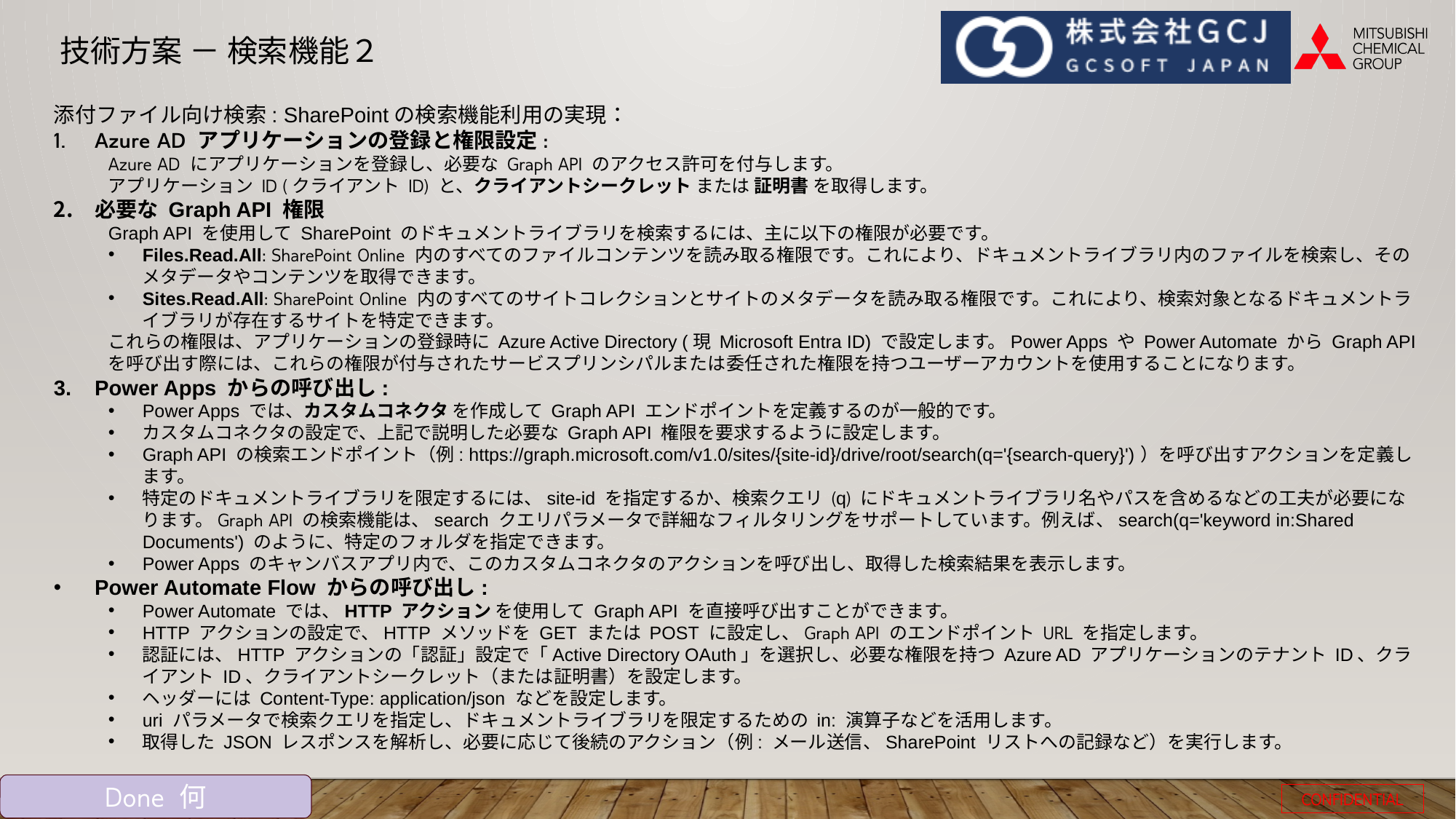

# 技術方案 － 検索機能２
添付ファイル向け検索: SharePointの検索機能利用の実現：
Azure AD アプリケーションの登録と権限設定:
Azure AD にアプリケーションを登録し、必要な Graph API のアクセス許可を付与します。
アプリケーション ID (クライアント ID) と、クライアントシークレット または 証明書 を取得します。
必要な Graph API 権限
Graph API を使用して SharePoint のドキュメントライブラリを検索するには、主に以下の権限が必要です。
Files.Read.All: SharePoint Online 内のすべてのファイルコンテンツを読み取る権限です。これにより、ドキュメントライブラリ内のファイルを検索し、そのメタデータやコンテンツを取得できます。
Sites.Read.All: SharePoint Online 内のすべてのサイトコレクションとサイトのメタデータを読み取る権限です。これにより、検索対象となるドキュメントライブラリが存在するサイトを特定できます。
これらの権限は、アプリケーションの登録時に Azure Active Directory (現 Microsoft Entra ID) で設定します。Power Apps や Power Automate から Graph API を呼び出す際には、これらの権限が付与されたサービスプリンシパルまたは委任された権限を持つユーザーアカウントを使用することになります。
Power Apps からの呼び出し:
Power Apps では、カスタムコネクタ を作成して Graph API エンドポイントを定義するのが一般的です。
カスタムコネクタの設定で、上記で説明した必要な Graph API 権限を要求するように設定します。
Graph API の検索エンドポイント（例: https://graph.microsoft.com/v1.0/sites/{site-id}/drive/root/search(q='{search-query}')）を呼び出すアクションを定義します。
特定のドキュメントライブラリを限定するには、site-id を指定するか、検索クエリ (q) にドキュメントライブラリ名やパスを含めるなどの工夫が必要になります。Graph API の検索機能は、search クエリパラメータで詳細なフィルタリングをサポートしています。例えば、search(q='keyword in:Shared Documents') のように、特定のフォルダを指定できます。
Power Apps のキャンバスアプリ内で、このカスタムコネクタのアクションを呼び出し、取得した検索結果を表示します。
Power Automate Flow からの呼び出し:
Power Automate では、HTTP アクション を使用して Graph API を直接呼び出すことができます。
HTTP アクションの設定で、HTTP メソッドを GET または POST に設定し、Graph API のエンドポイント URL を指定します。
認証には、HTTP アクションの「認証」設定で「Active Directory OAuth」を選択し、必要な権限を持つ Azure AD アプリケーションのテナント ID、クライアント ID、クライアントシークレット（または証明書）を設定します。
ヘッダーには Content-Type: application/json などを設定します。
uri パラメータで検索クエリを指定し、ドキュメントライブラリを限定するための in: 演算子などを活用します。
取得した JSON レスポンスを解析し、必要に応じて後続のアクション（例: メール送信、SharePoint リストへの記録など）を実行します。
Done 何